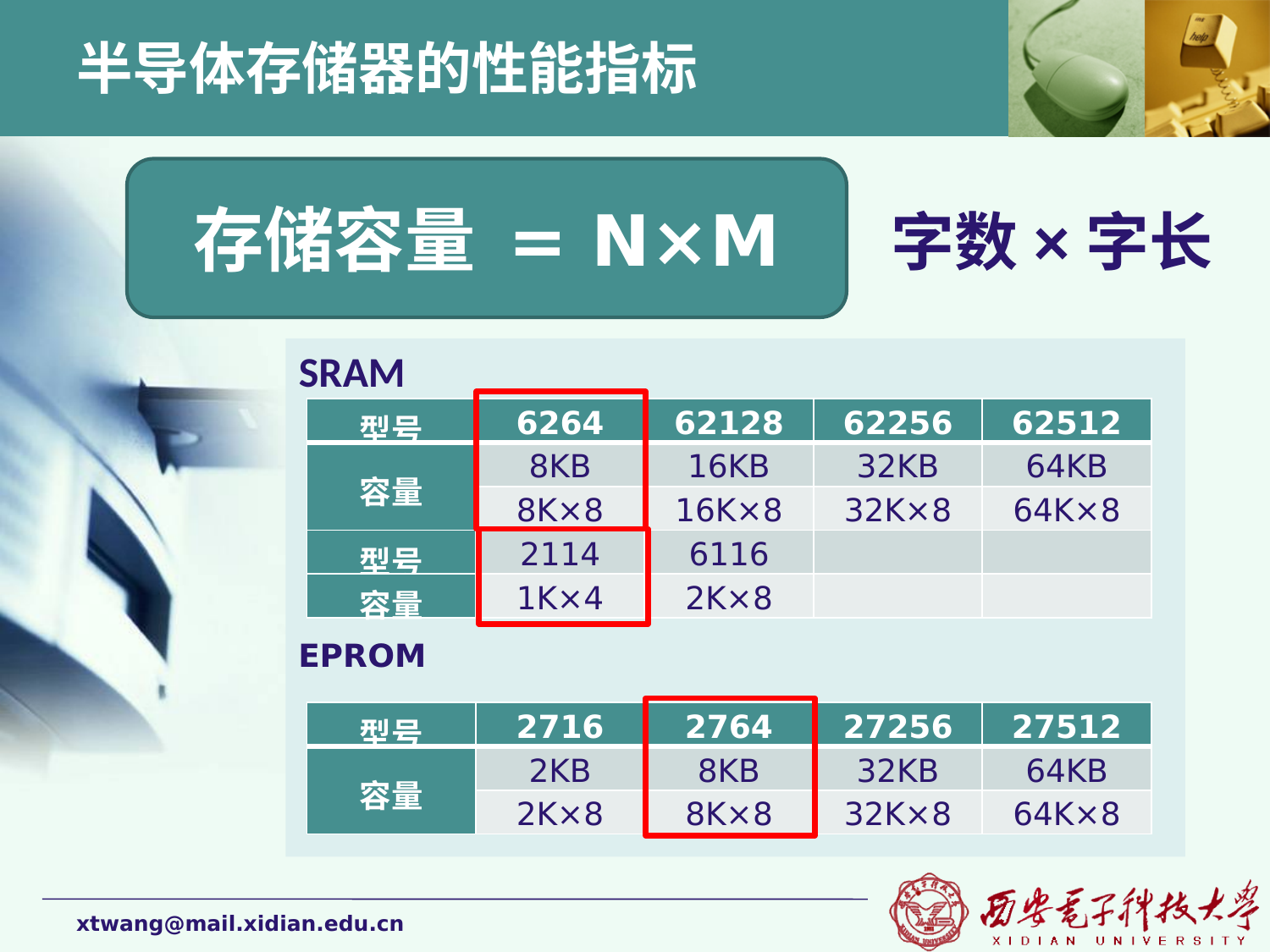

# 半导体存储器的性能指标
存储容量 = N×M
 字数×字长
SRAM

EPROM
N：（字数）芯片内的存储单元个数，取决于地址线个数

M：（字长）每个存储单元内的二进制bit位数，取决于数据线个数

| 型号 | 6264 | 62128 | 62256 | 62512 |
| --- | --- | --- | --- | --- |
| 容量 | 8KB | 16KB | 32KB | 64KB |
|  | 8K×8 | 16K×8 | 32K×8 | 64K×8 |
| 型号 | 2114 | 6116 |  |  |
| 容量 | 1K×4 | 2K×8 |  |  |

| 型号 | 2716 | 2764 | 27256 | 27512 |
| --- | --- | --- | --- | --- |
| 容量 | 2KB | 8KB | 32KB | 64KB |
|  | 2K×8 | 8K×8 | 32K×8 | 64K×8 |
xtwang@mail.xidian.edu.cn